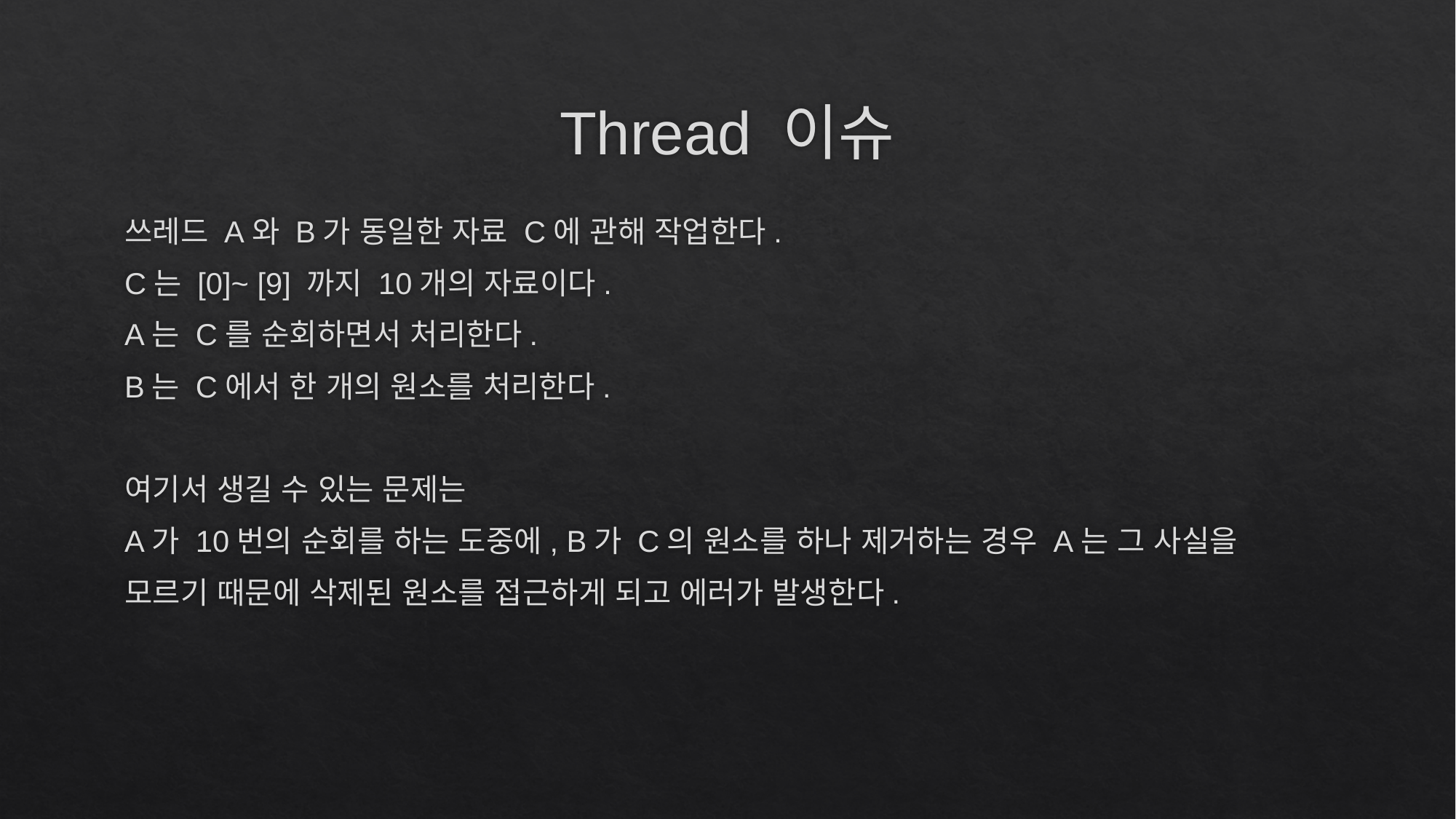

# Thread 이슈
쓰레드 A와 B가 동일한 자료 C에 관해 작업한다.
C는 [0]~ [9] 까지 10개의 자료이다.
A는 C를 순회하면서 처리한다.
B는 C에서 한 개의 원소를 처리한다.

여기서 생길 수 있는 문제는
A가 10번의 순회를 하는 도중에, B가 C의 원소를 하나 제거하는 경우 A는 그 사실을
모르기 때문에 삭제된 원소를 접근하게 되고 에러가 발생한다.